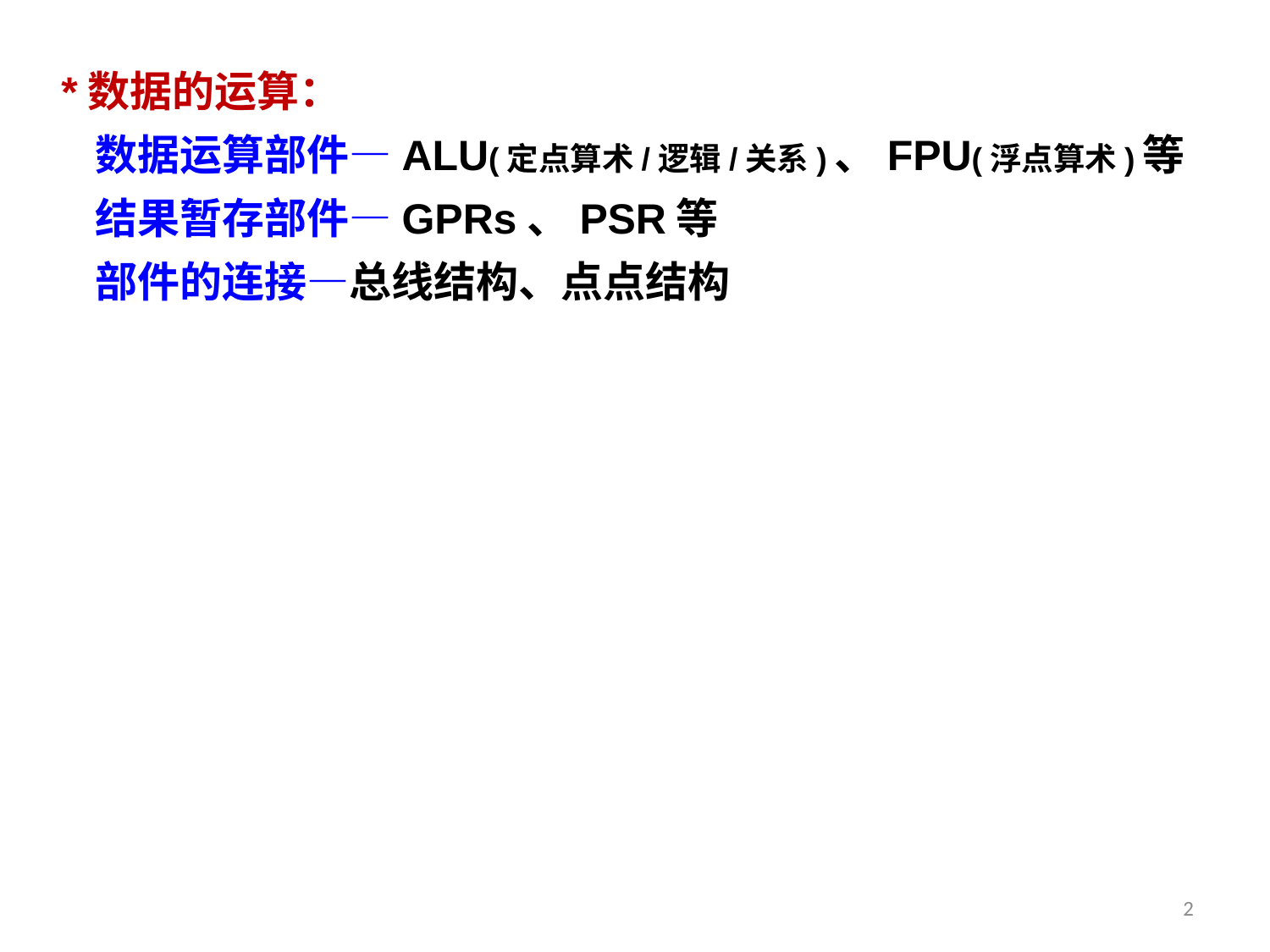

*数据的运算：
     数据运算部件—ALU(定点算术/逻辑/关系)、FPU(浮点算术)等
     结果暂存部件—GPRs、PSR等
     部件的连接—总线结构、点点结构
2